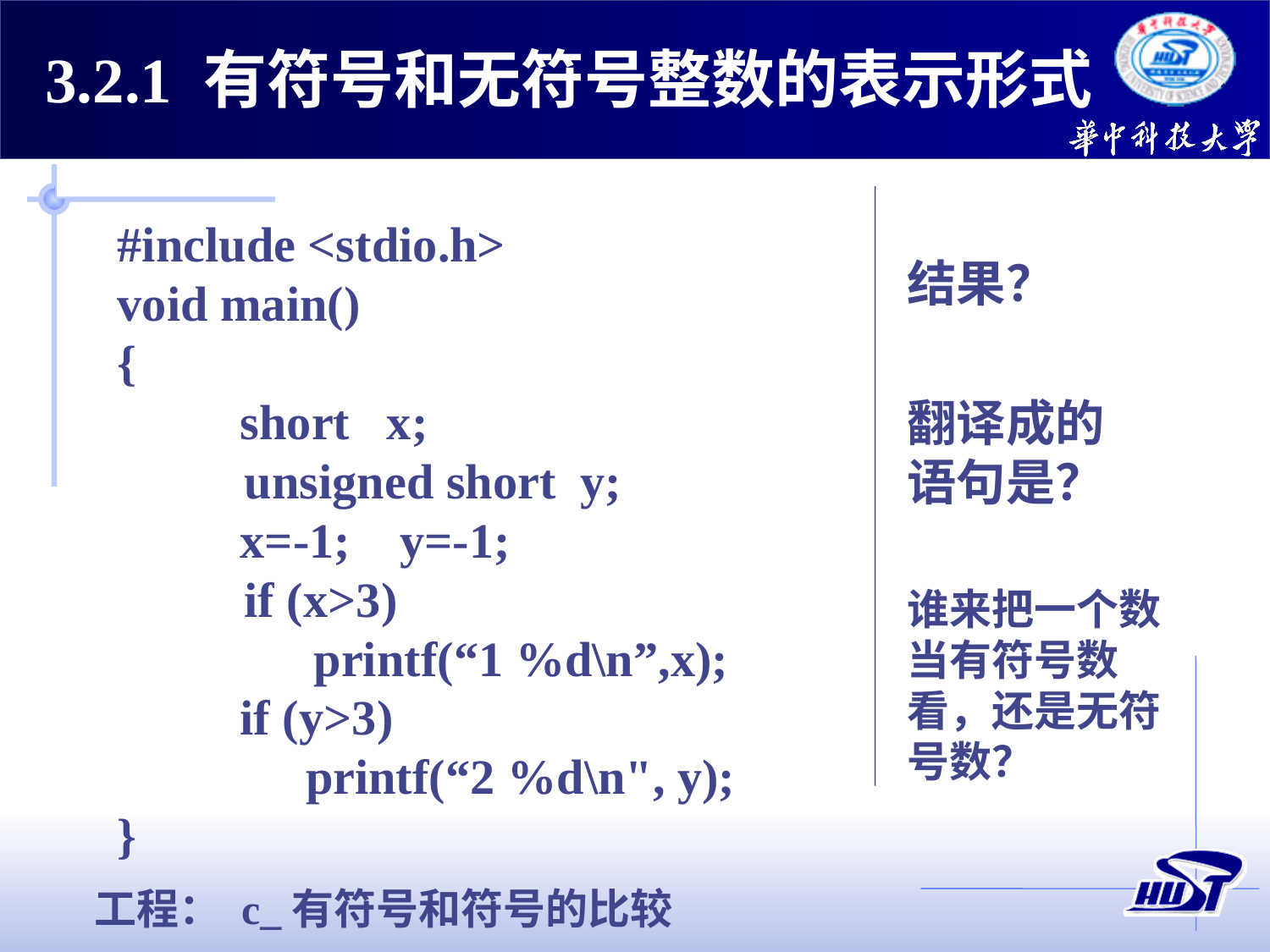

3.2.1 有符号和无符号整数的表示形式

#include <stdio.h>
void main()
{
          short   x;
	unsigned short  y;
          x=-1;    y=-1;
	if (x>3)
                printf(“1 %d\n”,x);
          if (y>3)
	     printf(“2 %d\n", y);
}
结果？
翻译成的语句是？
谁来把一个数当有符号数看，还是无符号数？
工程： c_有符号和符号的比较